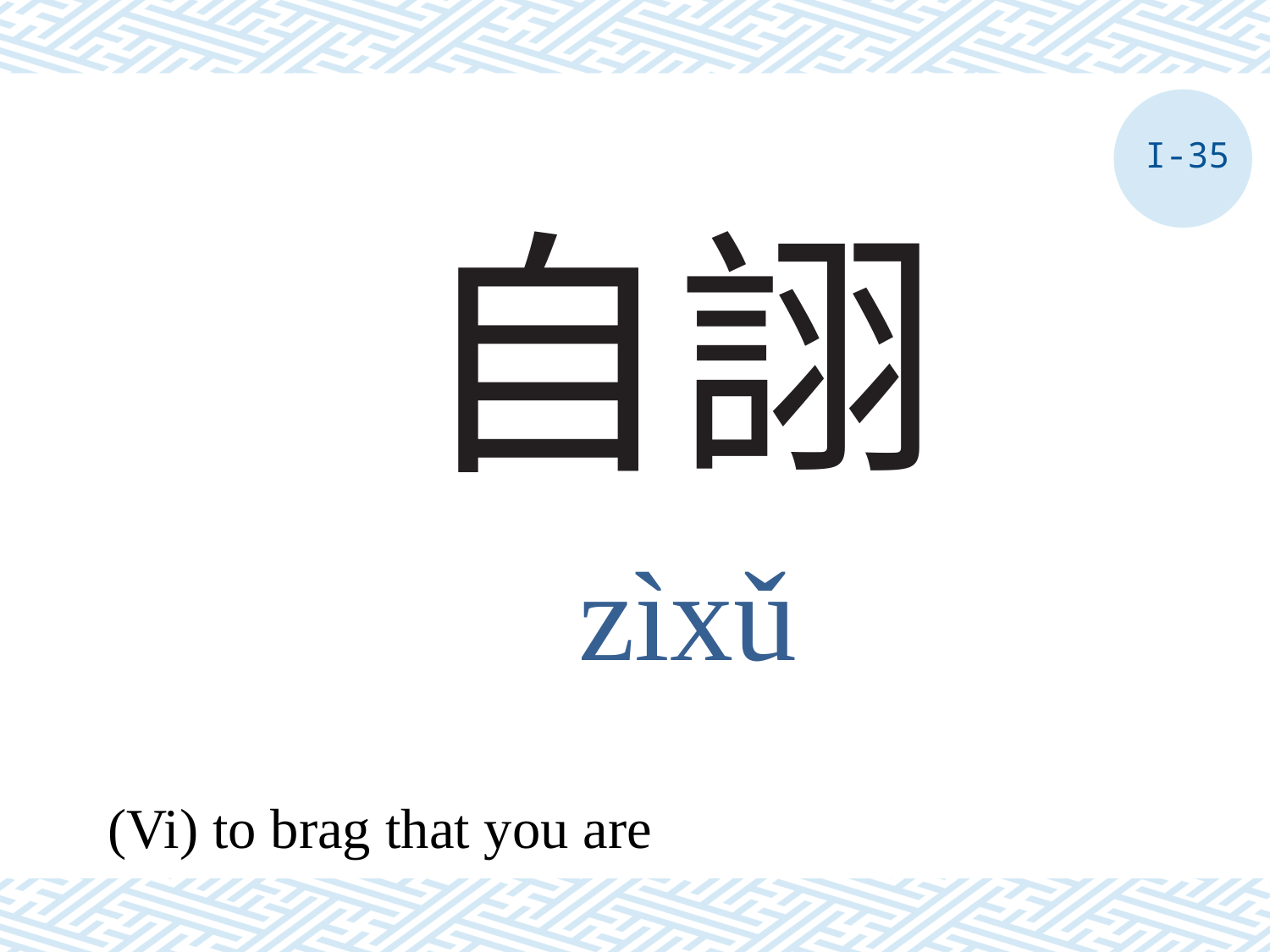

I-35

# 自詡
zìxǔ
(Vi) to brag that you are